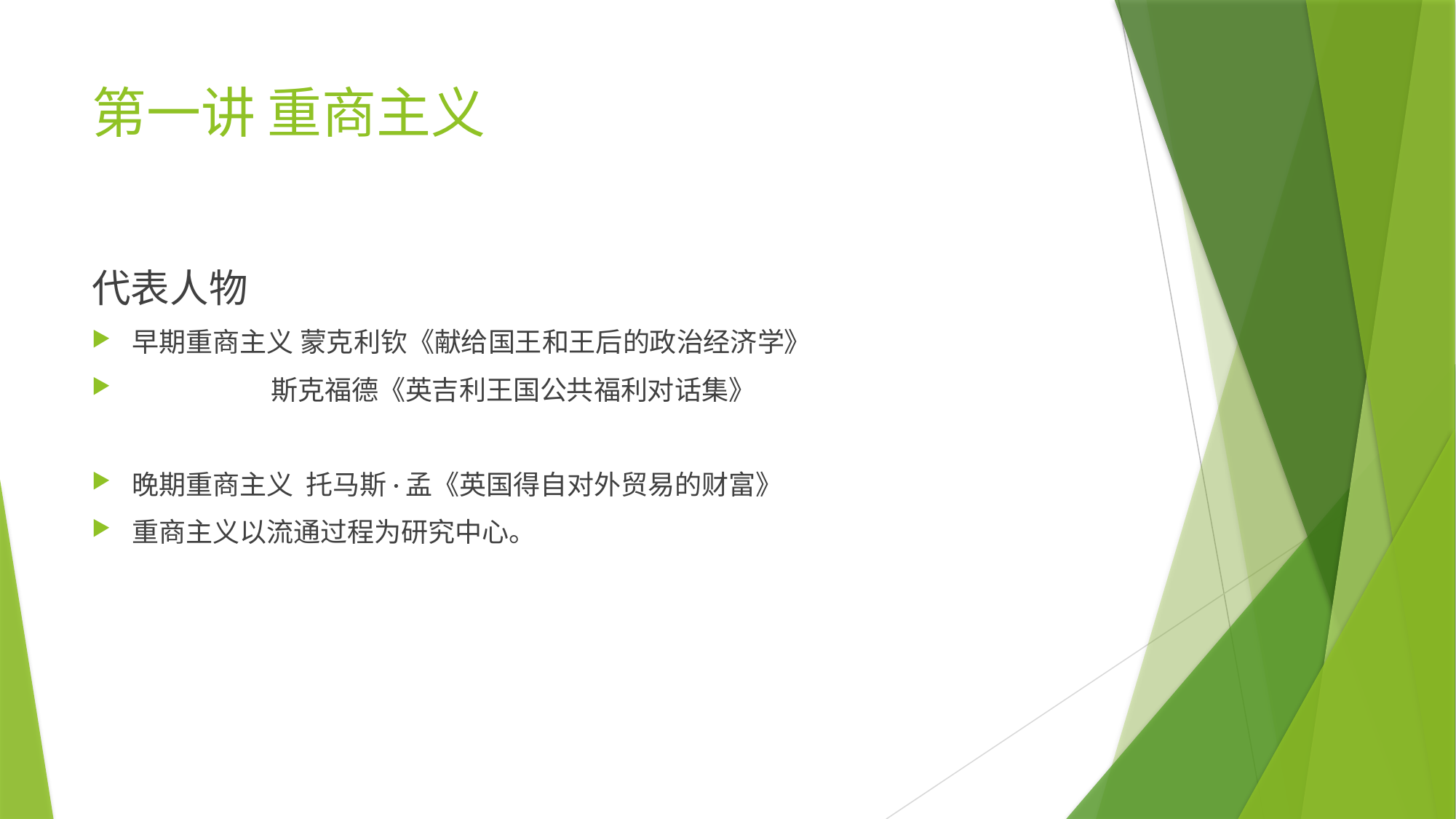

# 第一讲 重商主义
代表人物
早期重商主义 蒙克利钦《献给国王和王后的政治经济学》
                      斯克福德《英吉利王国公共福利对话集》

晚期重商主义  托马斯·孟《英国得自对外贸易的财富》
重商主义以流通过程为研究中心。